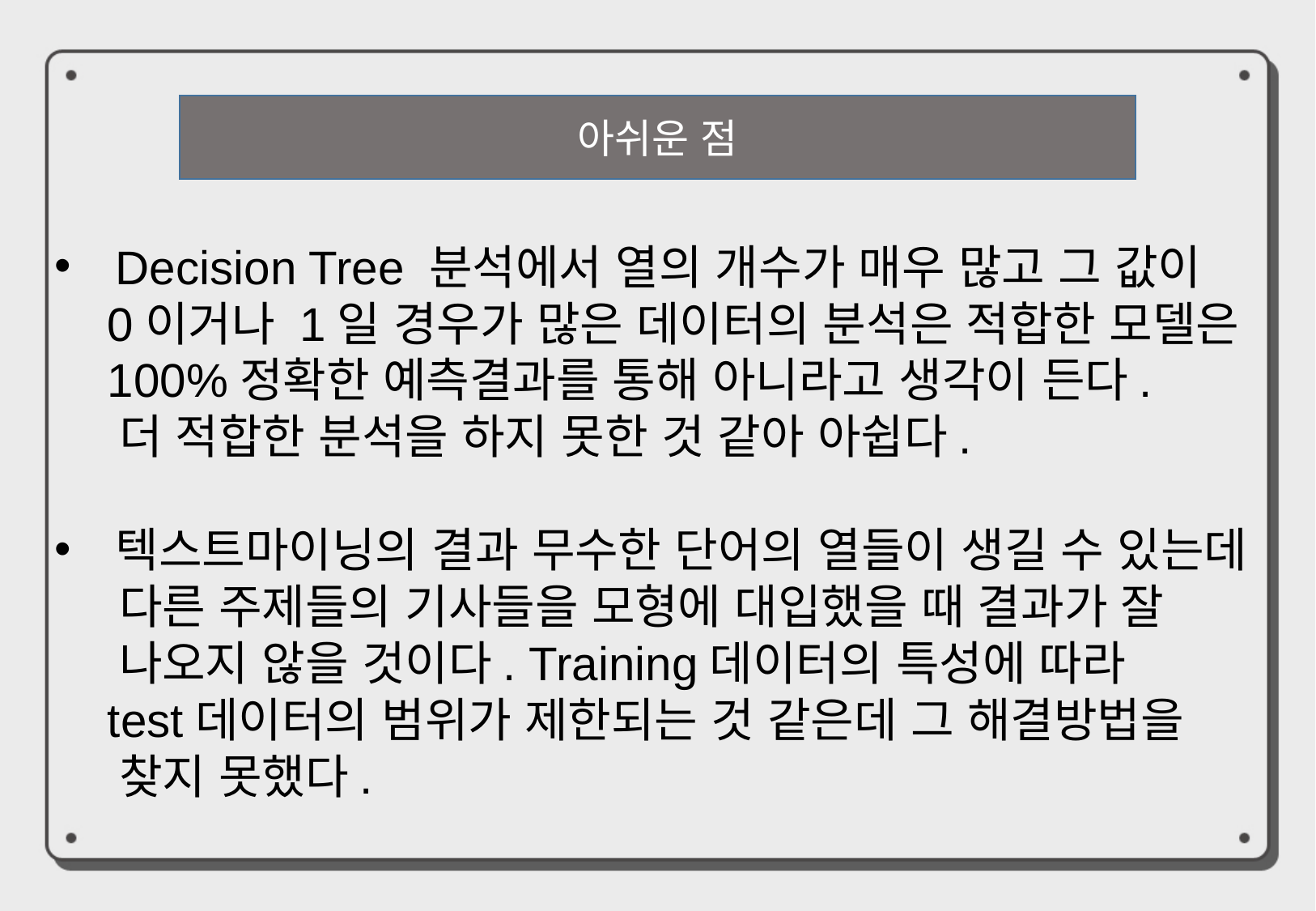

아쉬운 점
Decision Tree 분석에서 열의 개수가 매우 많고 그 값이
    0이거나 1일 경우가 많은 데이터의 분석은 적합한 모델은
    100%정확한 예측결과를 통해 아니라고 생각이 든다.
    더 적합한 분석을 하지 못한 것 같아 아쉽다.

텍스트마이닝의 결과 무수한 단어의 열들이 생길 수 있는데
    다른 주제들의 기사들을 모형에 대입했을 때 결과가 잘
    나오지 않을 것이다. Training데이터의 특성에 따라
    test데이터의 범위가 제한되는 것 같은데 그 해결방법을
    찾지 못했다.